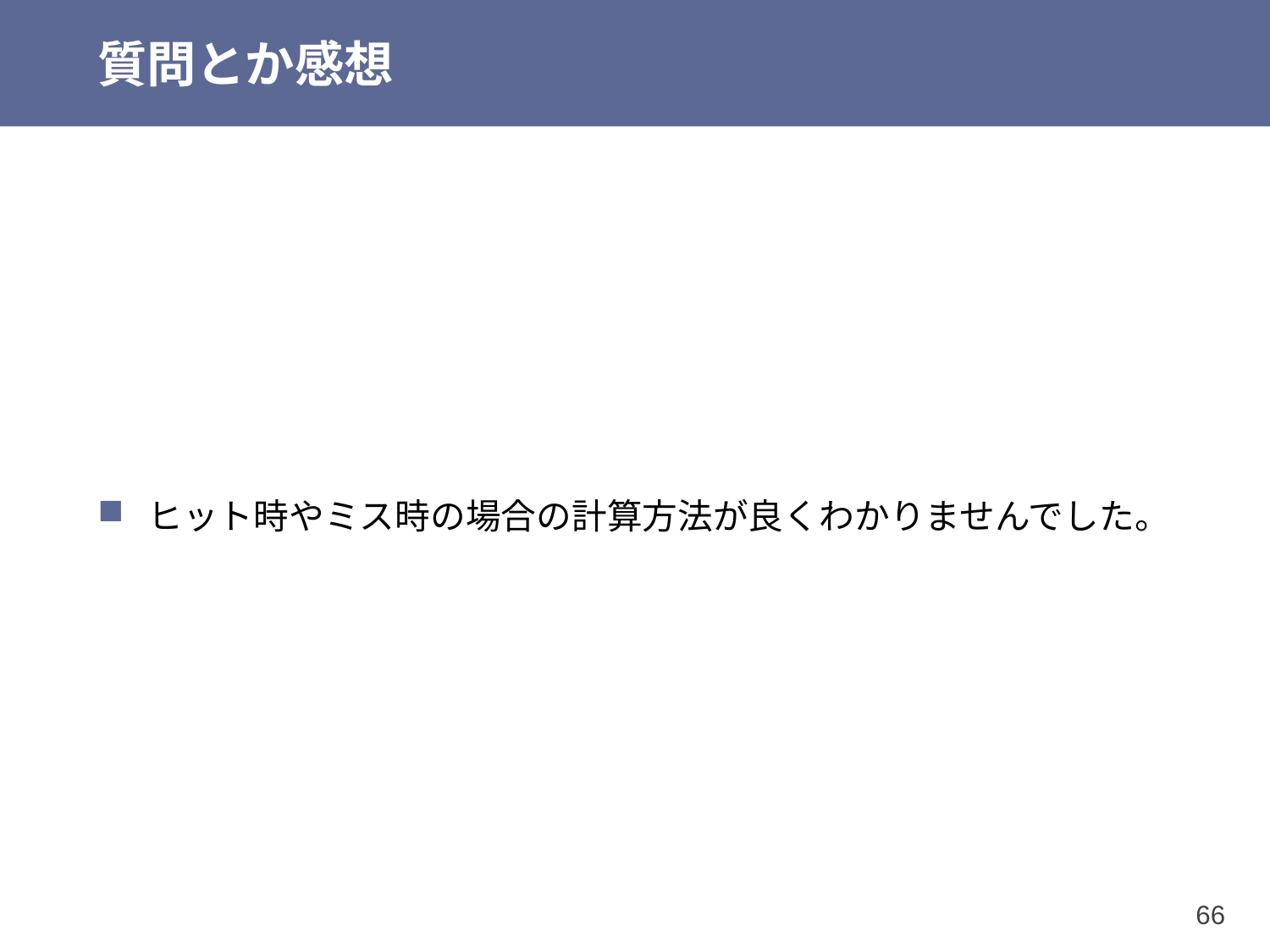

# 質問とか感想
ヒット時やミス時の場合の計算方法が良くわかりませんでした。